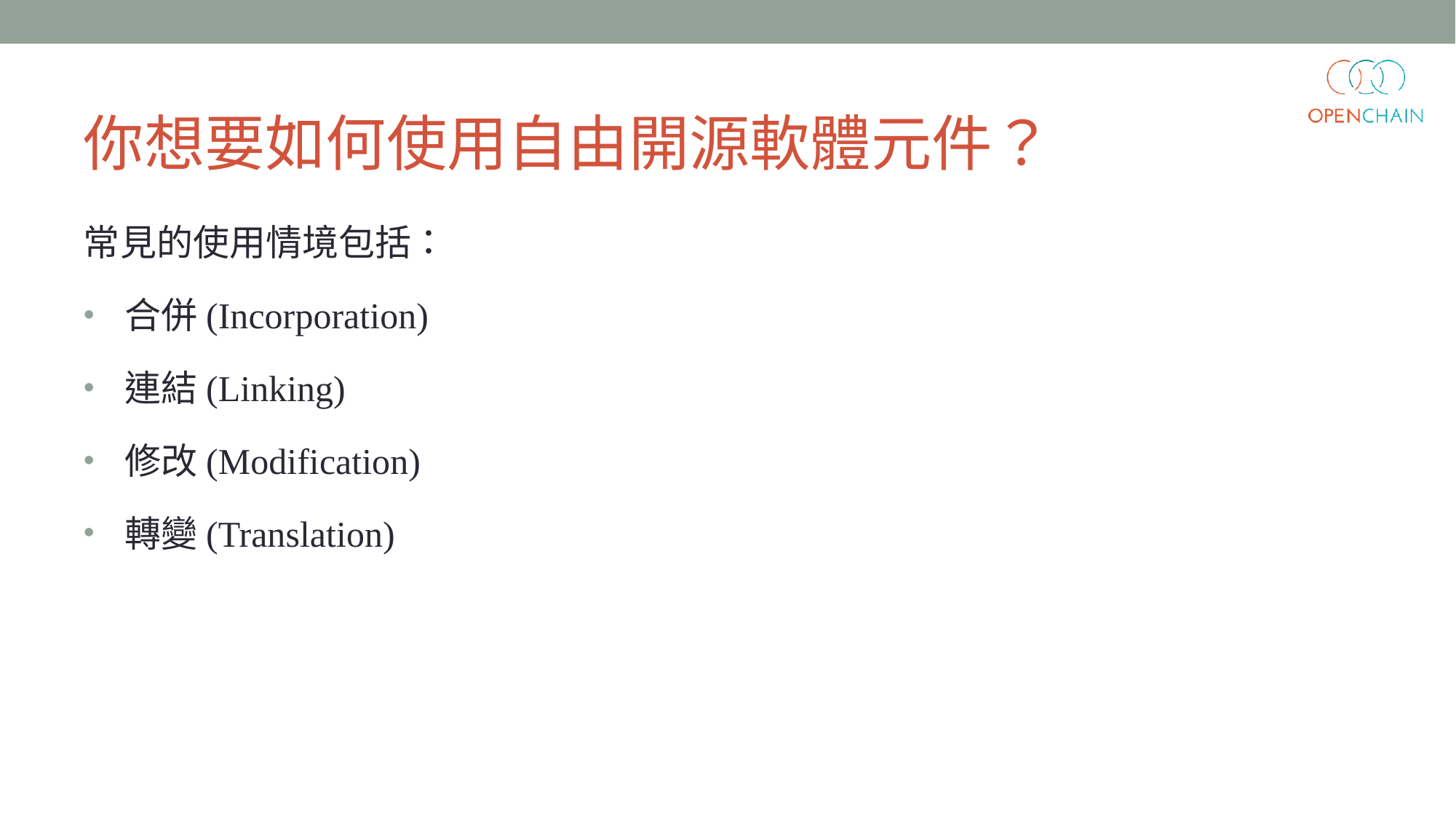

# 你想要如何使用自由開源軟體元件？
常見的使用情境包括：
合併(Incorporation)
連結(Linking)
修改(Modification)
轉變(Translation)